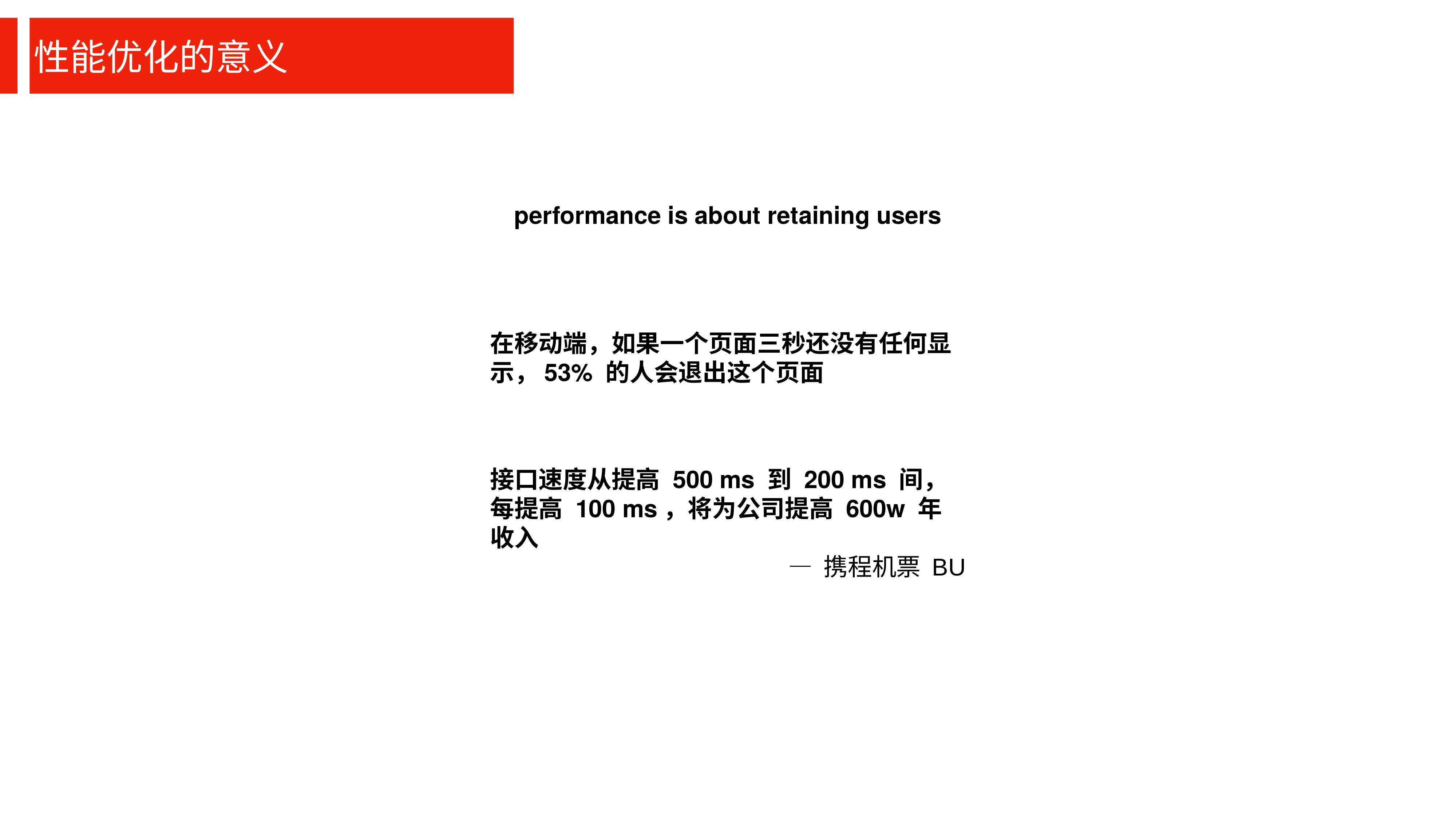

性能优化的意义
performance is about retaining users
在移动端，如果一个页面三秒还没有任何显示，53% 的人会退出这个页面
接口速度从提高 500 ms 到 200 ms 间，每提高 100 ms，将为公司提高 600w 年收入
— 携程机票 BU